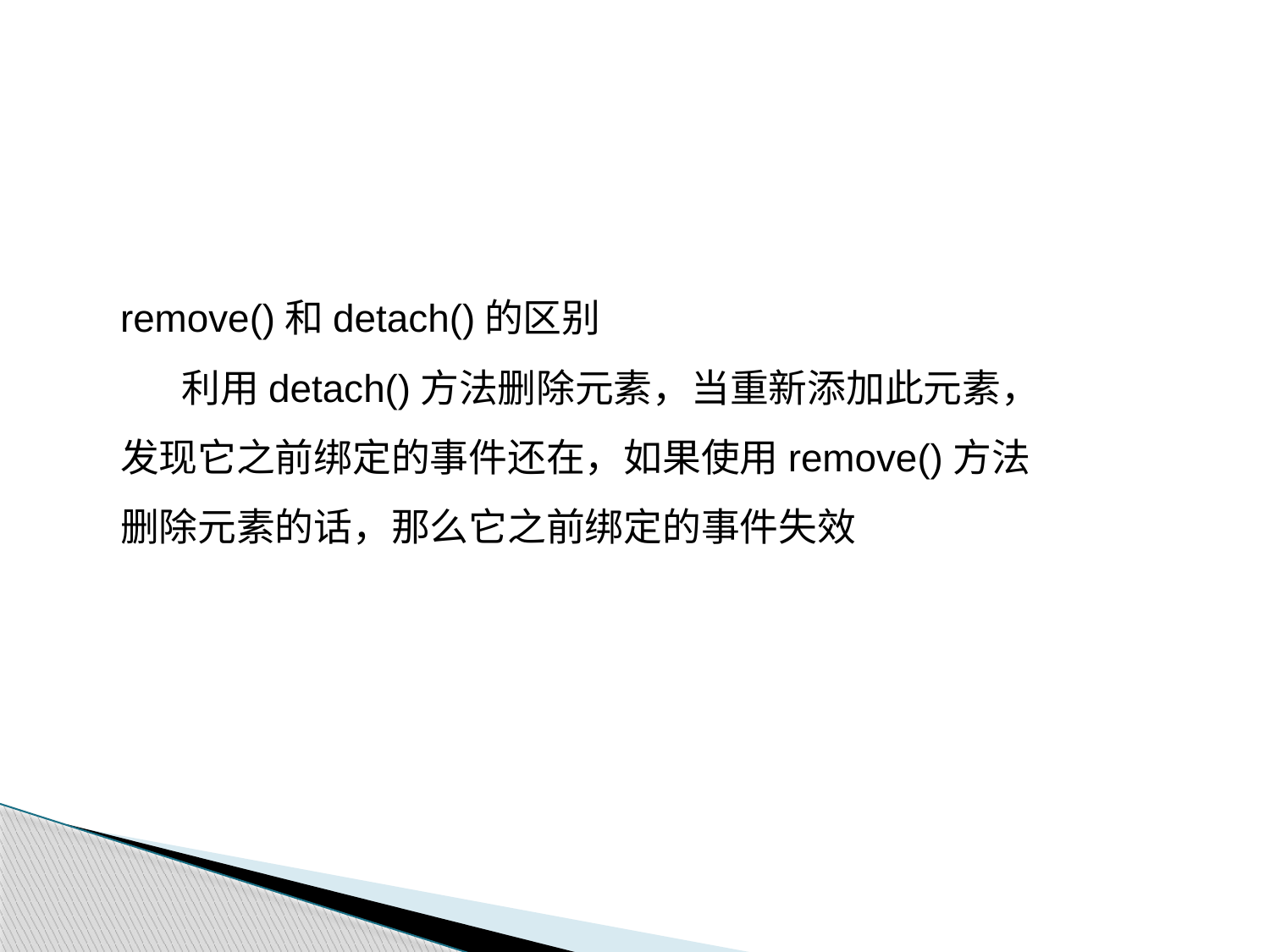

remove()和detach()的区别
      利用detach()方法删除元素，当重新添加此元素，发现它之前绑定的事件还在，如果使用remove()方法删除元素的话，那么它之前绑定的事件失效